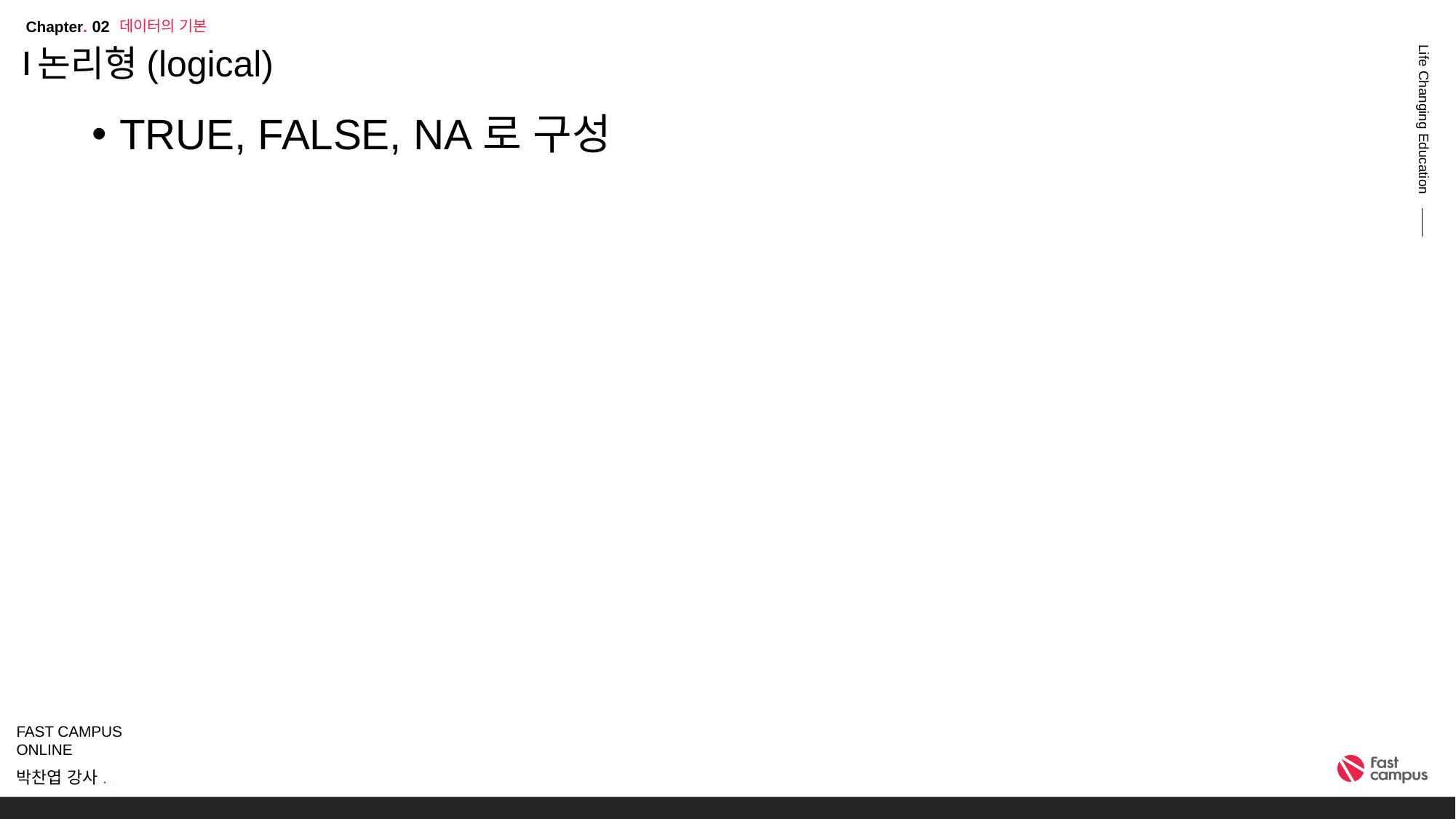

데이터의 기본
02
# 논리형(logical)
TRUE, FALSE, NA로 구성